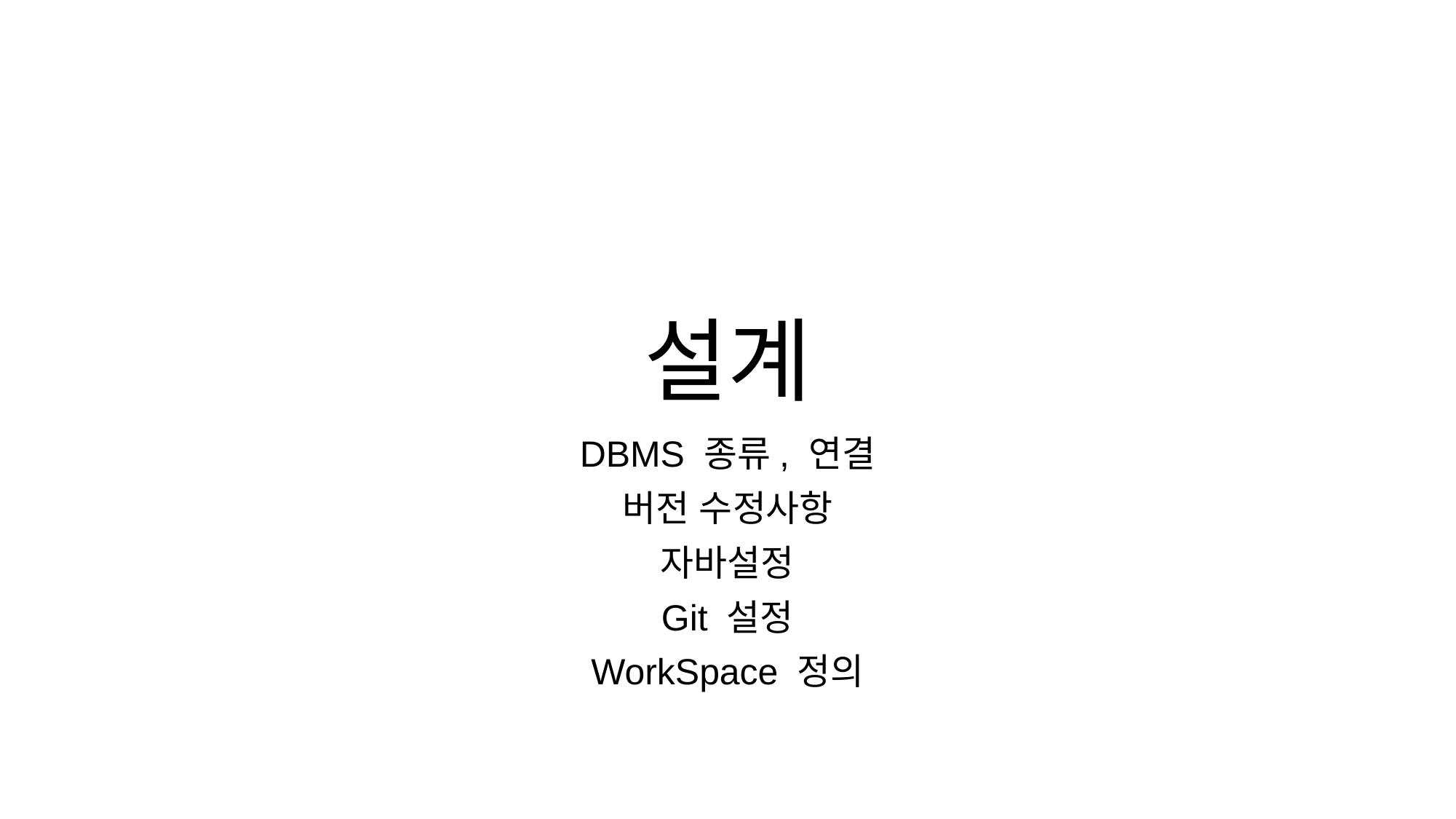

# 설계
DBMS 종류, 연결
버전 수정사항
자바설정
Git 설정
WorkSpace 정의